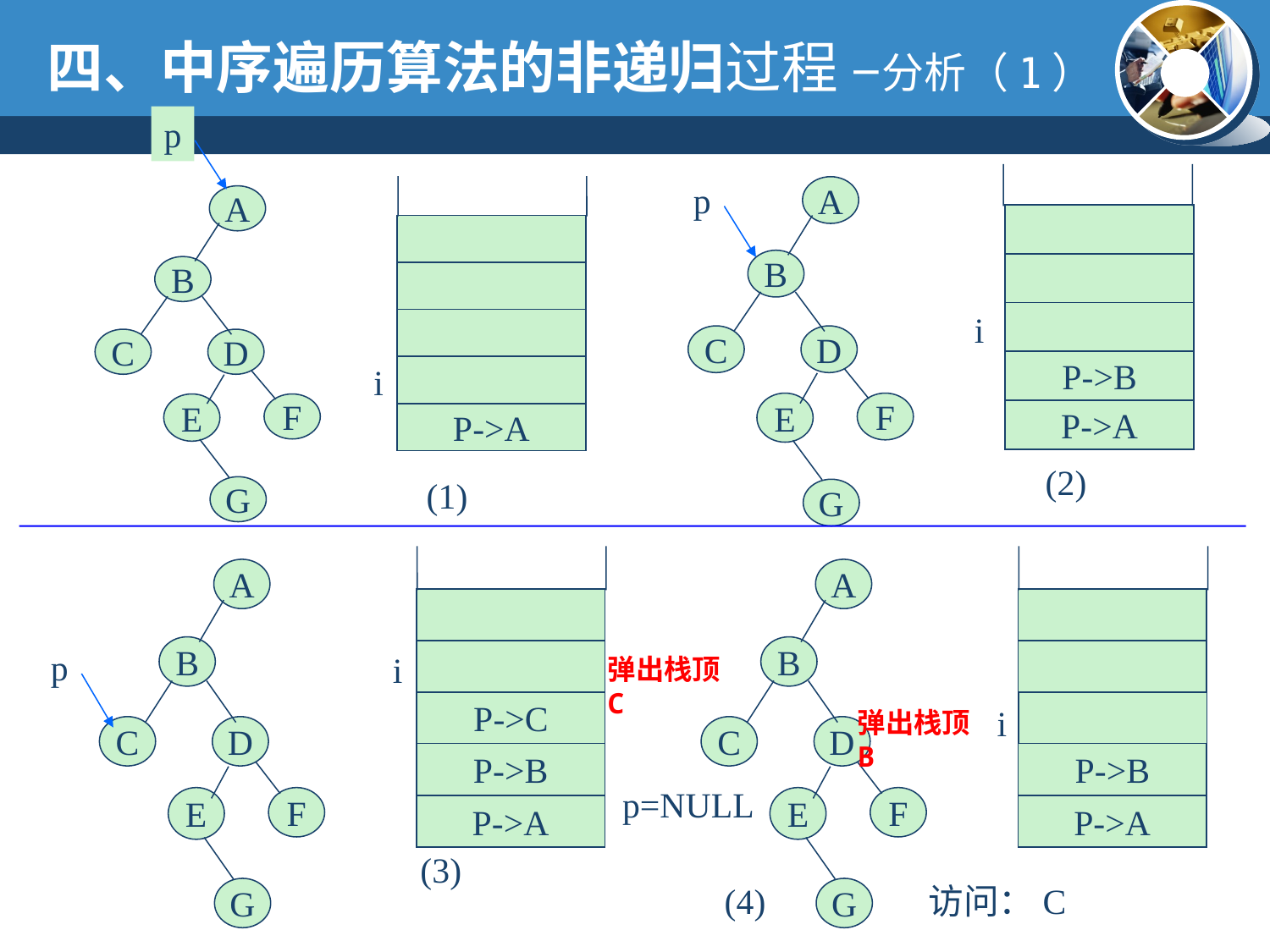

四、中序遍历算法的非递归过程 –分析（1）
p

P->A
A

B

C
D

E
F

G
i
(1)

p

A

B

C
D

E
F

G

i

P->B
P->A
(2)

A

B

C
D

E
F

G

p

i
P->C
P->B
P->A
(3)

A

B

C
D

E
F

G

i
P->B
P->A
访问：C
(4)
p=NULL
弹出栈顶C
弹出栈顶B